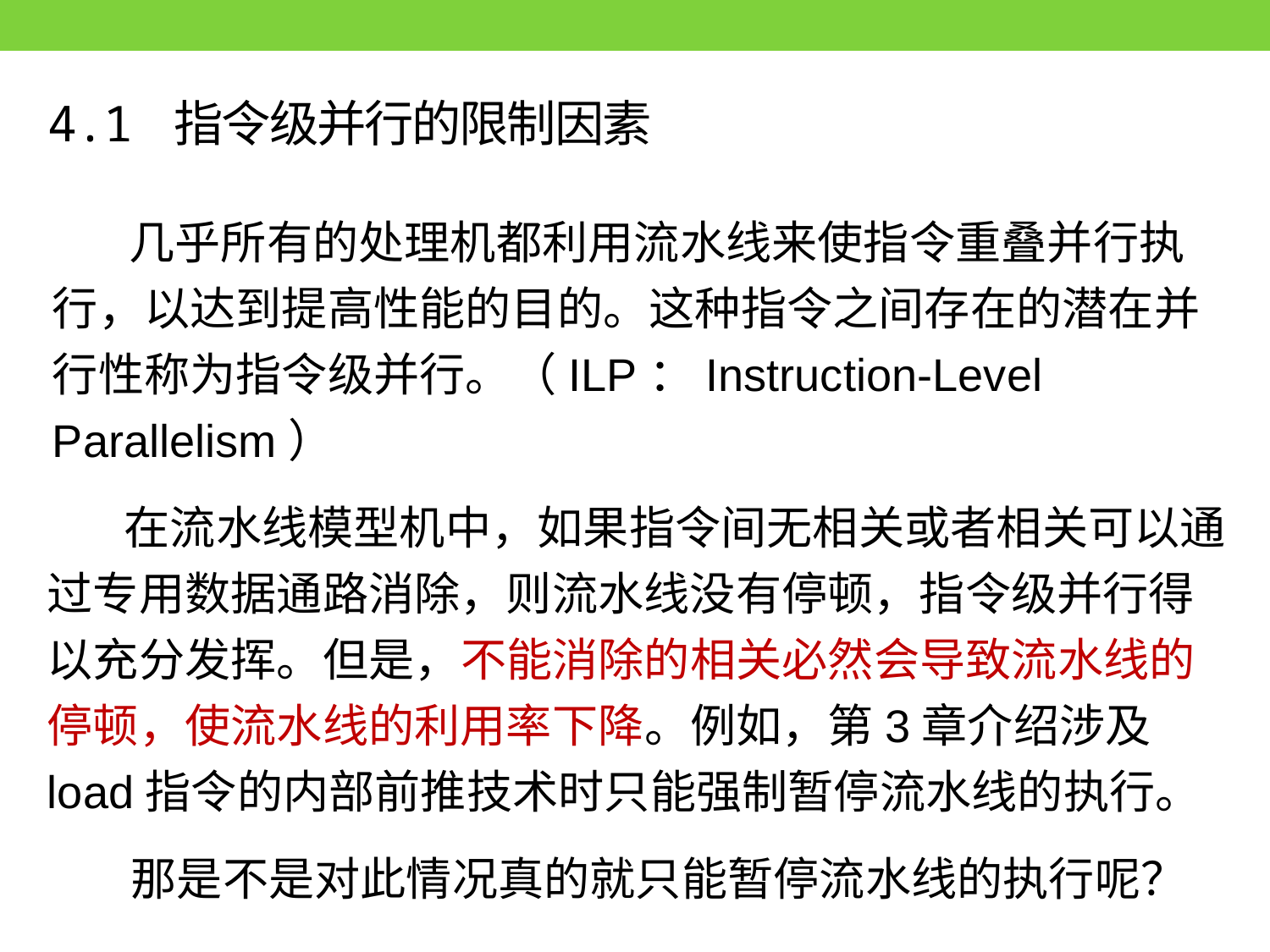

2
# 4.1 指令级并行的限制因素
       几乎所有的处理机都利用流水线来使指令重叠并行执行，以达到提高性能的目的。这种指令之间存在的潜在并行性称为指令级并行。（ILP：Instruction-Level Parallelism）
       在流水线模型机中，如果指令间无相关或者相关可以通过专用数据通路消除，则流水线没有停顿，指令级并行得以充分发挥。但是，不能消除的相关必然会导致流水线的停顿，使流水线的利用率下降。例如，第3章介绍涉及load指令的内部前推技术时只能强制暂停流水线的执行。
       那是不是对此情况真的就只能暂停流水线的执行呢？